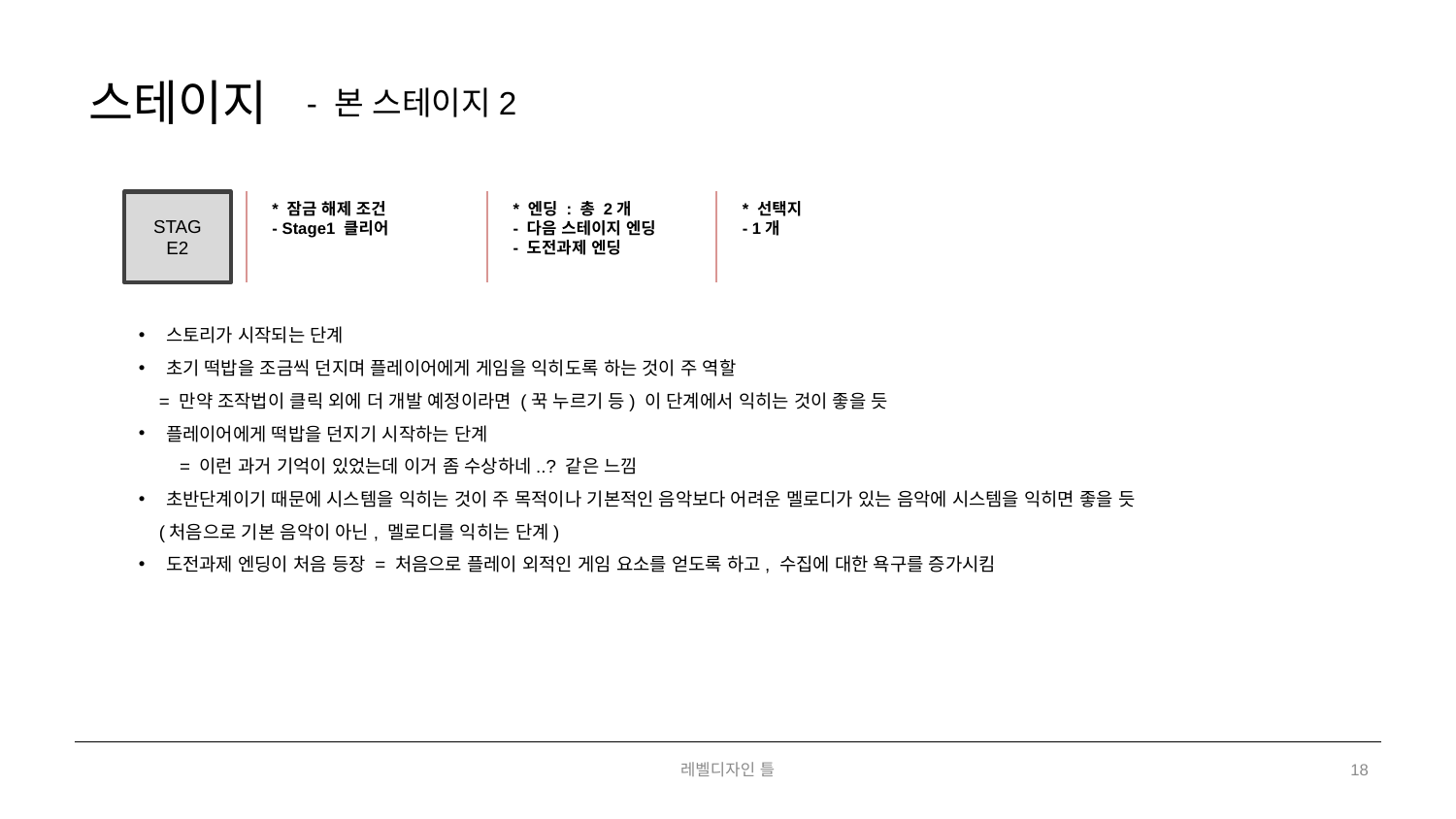

스테이지
- 본 스테이지2

STAGE2
* 잠금 해제 조건
- Stage1 클리어
* 엔딩 : 총 2개
- 다음 스테이지 엔딩
- 도전과제 엔딩
* 선택지
- 1개
스토리가 시작되는 단계
초기 떡밥을 조금씩 던지며 플레이어에게 게임을 익히도록 하는 것이 주 역할
    = 만약 조작법이 클릭 외에 더 개발 예정이라면 (꾹 누르기 등) 이 단계에서 익히는 것이 좋을 듯
플레이어에게 떡밥을 던지기 시작하는 단계
        = 이런 과거 기억이 있었는데 이거 좀 수상하네..? 같은 느낌
초반단계이기 때문에 시스템을 익히는 것이 주 목적이나 기본적인 음악보다 어려운 멜로디가 있는 음악에 시스템을 익히면 좋을 듯
    (처음으로 기본 음악이 아닌, 멜로디를 익히는 단계)
도전과제 엔딩이 처음 등장 = 처음으로 플레이 외적인 게임 요소를 얻도록 하고, 수집에 대한 욕구를 증가시킴
레벨디자인 틀
18